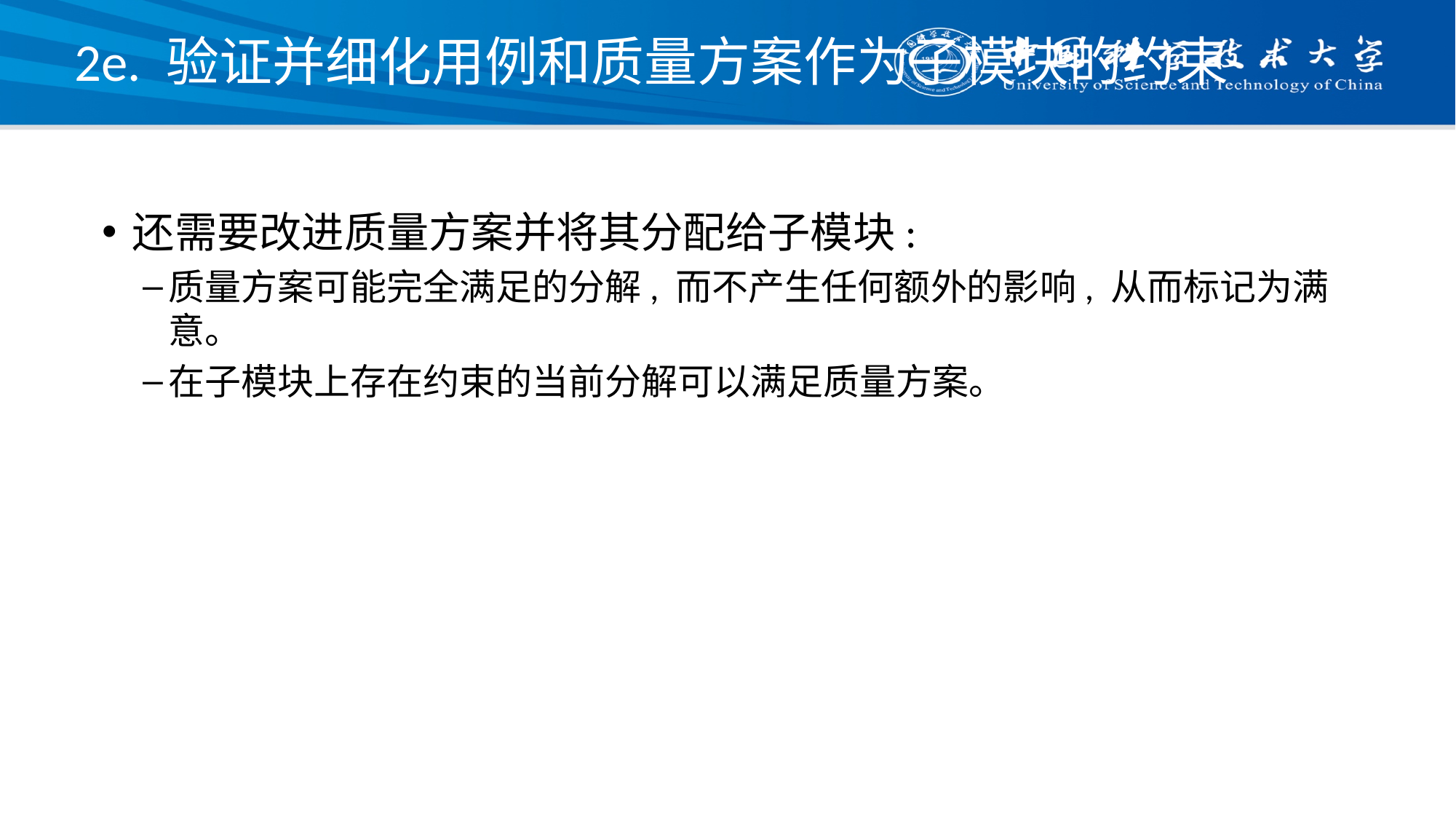

# 2e. 验证并细化用例和质量方案作为子模块的约束
还需要改进质量方案并将其分配给子模块:
质量方案可能完全满足的分解, 而不产生任何额外的影响, 从而标记为满意。
在子模块上存在约束的当前分解可以满足质量方案。